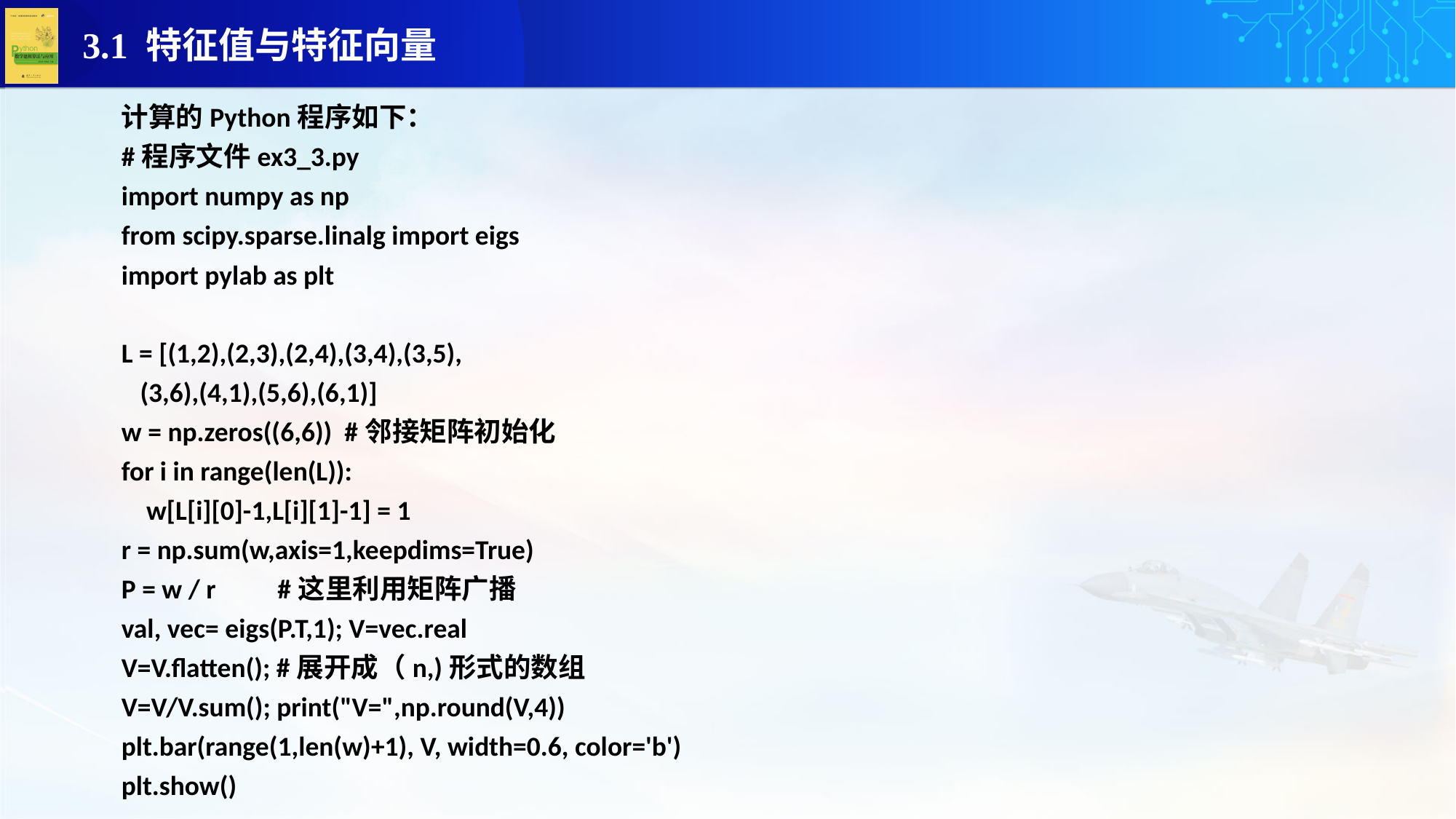

计算的Python程序如下：
#程序文件ex3_3.py
import numpy as np
from scipy.sparse.linalg import eigs
import pylab as plt

L = [(1,2),(2,3),(2,4),(3,4),(3,5),
   (3,6),(4,1),(5,6),(6,1)]
w = np.zeros((6,6))  #邻接矩阵初始化
for i in range(len(L)):
    w[L[i][0]-1,L[i][1]-1] = 1
r = np.sum(w,axis=1,keepdims=True)
P = w / r          #这里利用矩阵广播
val, vec= eigs(P.T,1); V=vec.real
V=V.flatten(); #展开成（n,)形式的数组
V=V/V.sum(); print("V=",np.round(V,4))
plt.bar(range(1,len(w)+1), V, width=0.6, color='b')
plt.show()